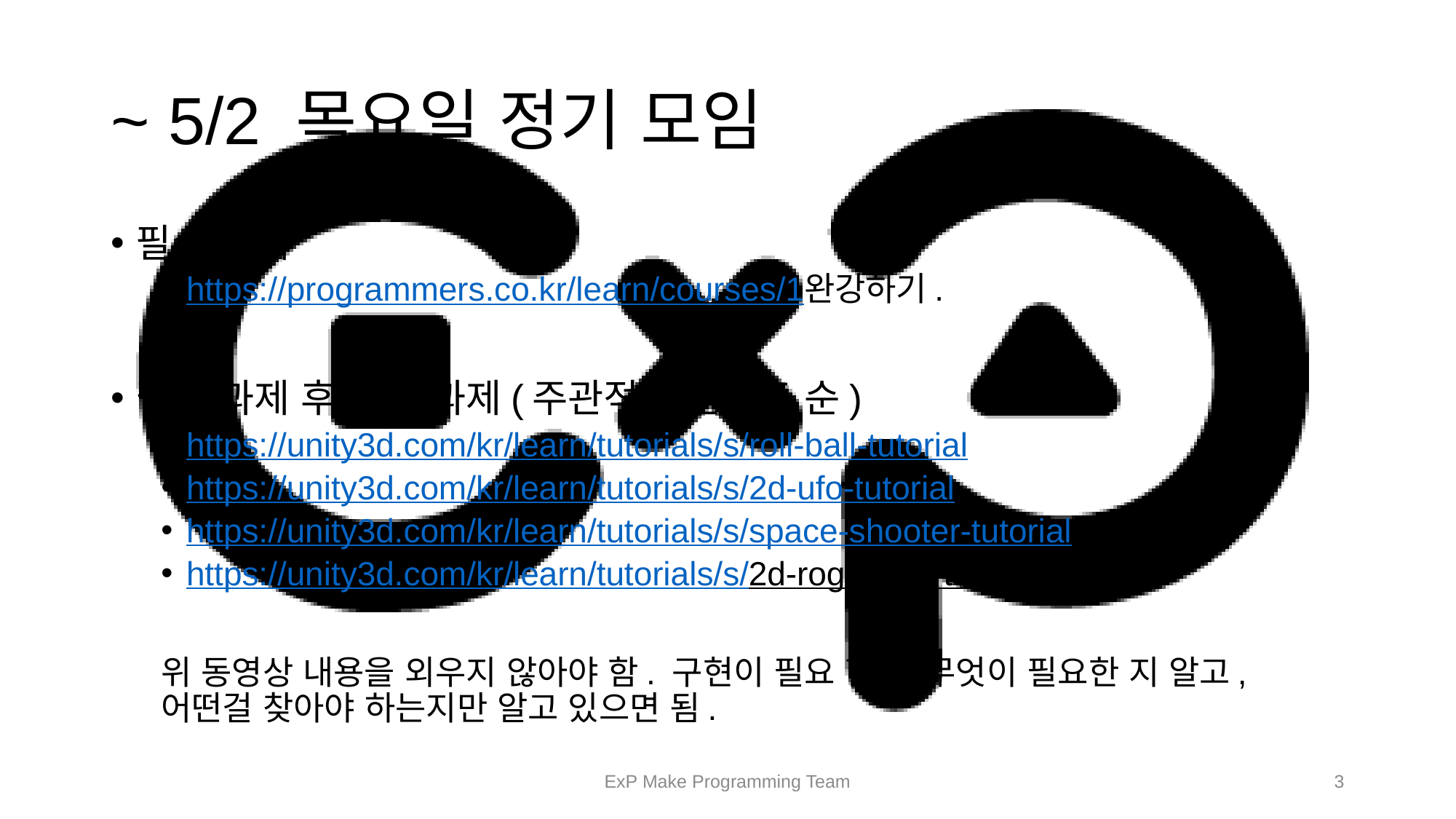

# ~ 5/2 목요일 정기 모임
필수 과제
https://programmers.co.kr/learn/courses/1완강하기.

필수 과제 후 추천 과제(주관적인 난이도 순)
https://unity3d.com/kr/learn/tutorials/s/roll-ball-tutorial
https://unity3d.com/kr/learn/tutorials/s/2d-ufo-tutorial
https://unity3d.com/kr/learn/tutorials/s/space-shooter-tutorial
https://unity3d.com/kr/learn/tutorials/s/2d-roguelike-tutorial

위 동영상 내용을 외우지 않아야 함. 구현이 필요 할 때 무엇이 필요한 지 알고, 어떤걸 찾아야 하는지만 알고 있으면 됨.

ExP Make Programming Team
3